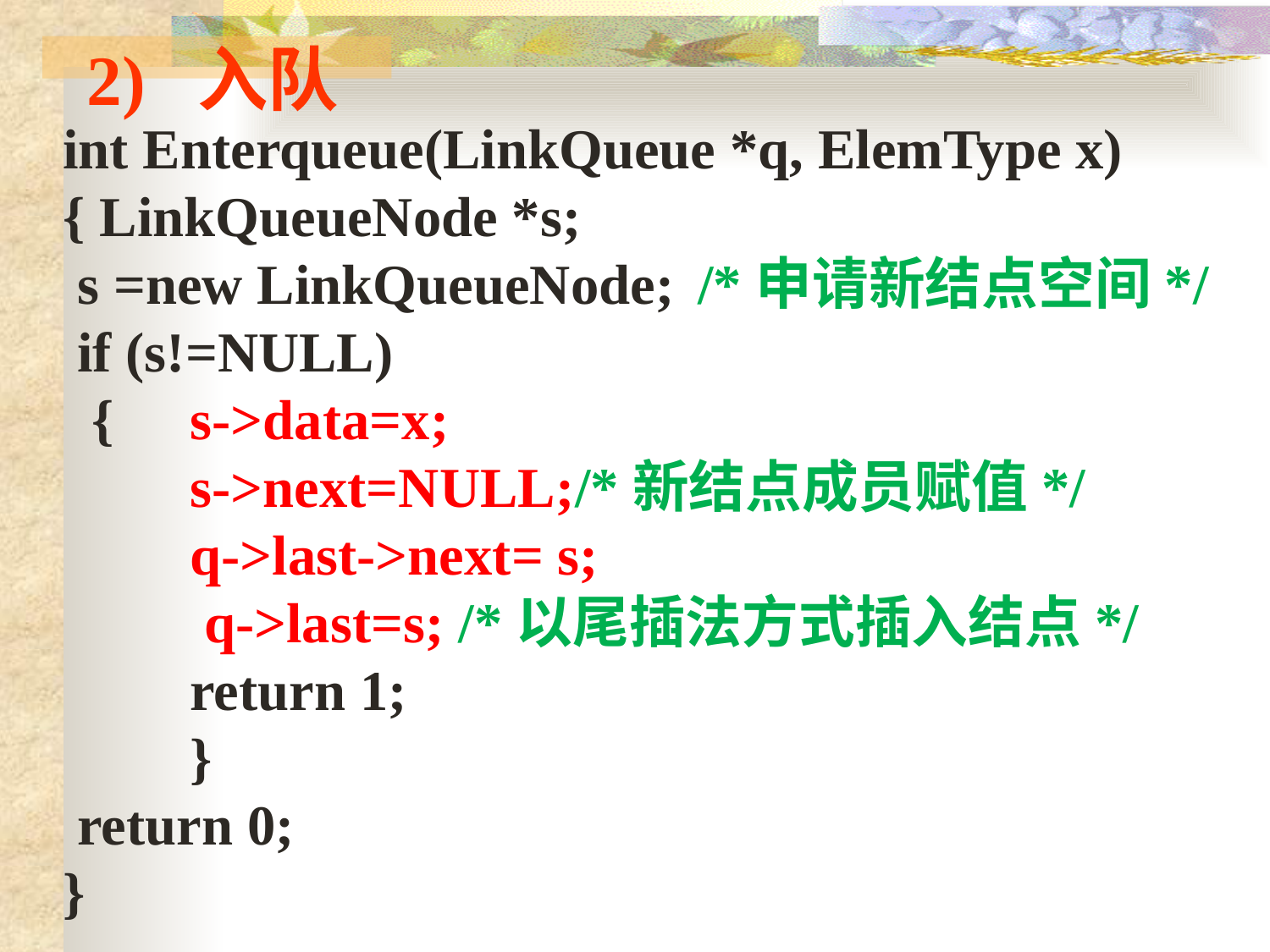

# 2)  入队
int Enterqueue(LinkQueue *q, ElemType x)
{ LinkQueueNode *s;
 s =new LinkQueueNode;	/*申请新结点空间*/
 if (s!=NULL)
  {	s->data=x;
	s->next=NULL;/*新结点成员赋值*/
     	q->last->next= s;
    	 q->last=s; /*以尾插法方式插入结点*/
     	return 1;
	}
 return 0;
}